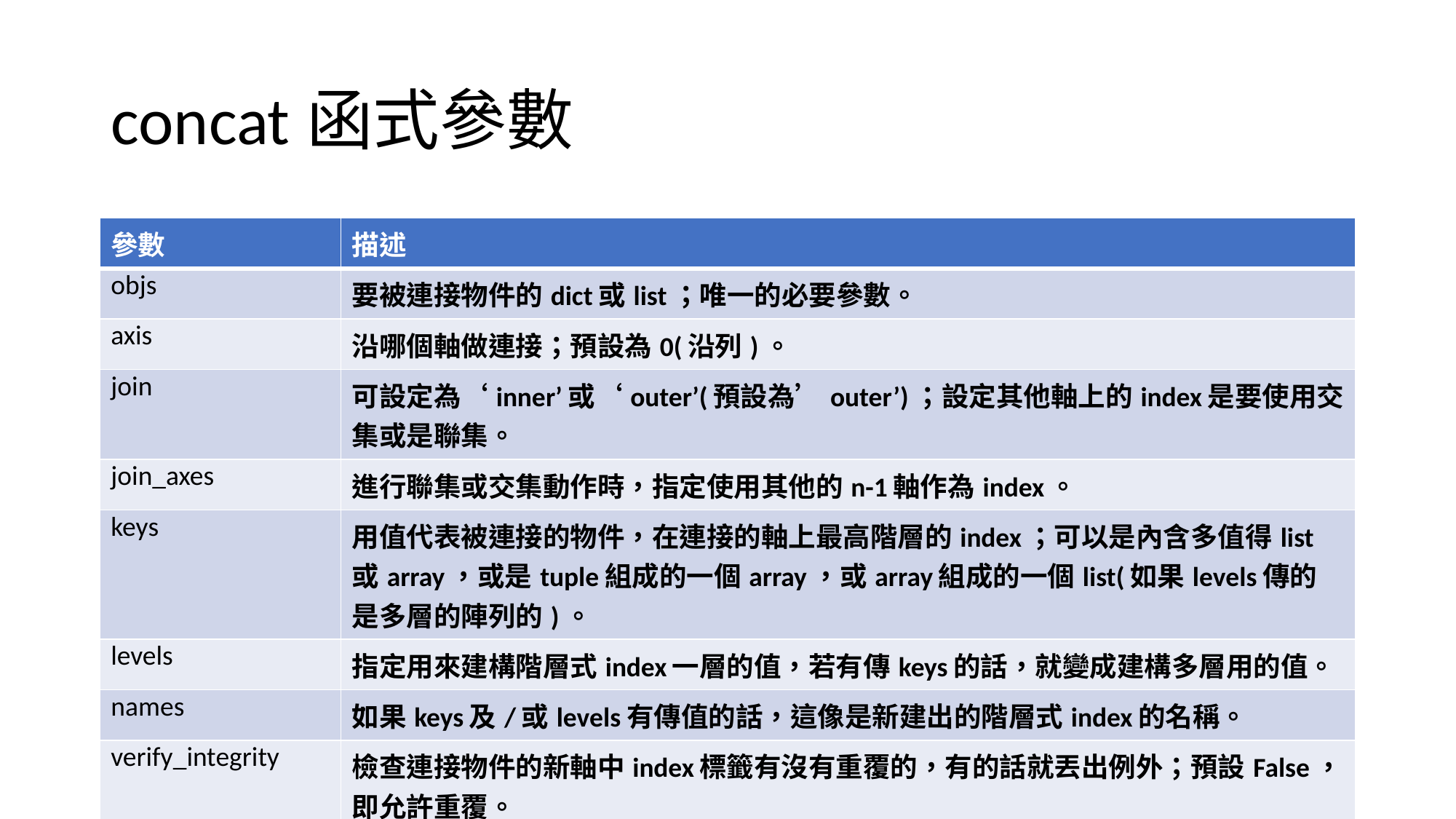

# concat函式參數
| 參數 | 描述 |
| --- | --- |
| objs | 要被連接物件的dict或list；唯一的必要參數。 |
| axis | 沿哪個軸做連接；預設為0(沿列)。 |
| join | 可設定為‘inner’或‘outer’(預設為’outer’)；設定其他軸上的index是要使用交集或是聯集。 |
| join\_axes | 進行聯集或交集動作時，指定使用其他的n-1軸作為index。 |
| keys | 用值代表被連接的物件，在連接的軸上最高階層的index；可以是內含多值得list或array，或是tuple組成的一個array，或array組成的一個list(如果levels傳的是多層的陣列的)。 |
| levels | 指定用來建構階層式index一層的值，若有傳keys的話，就變成建構多層用的值。 |
| names | 如果keys及/或levels有傳值的話，這像是新建出的階層式index的名稱。 |
| verify\_integrity | 檢查連接物件的新軸中index標籤有沒有重覆的，有的話就丟出例外；預設False，即允許重覆。 |
| ignore\_index | 在沿著指定axis做接合時，不保留原index，用range(total\_length)產生的新值作為index。 |